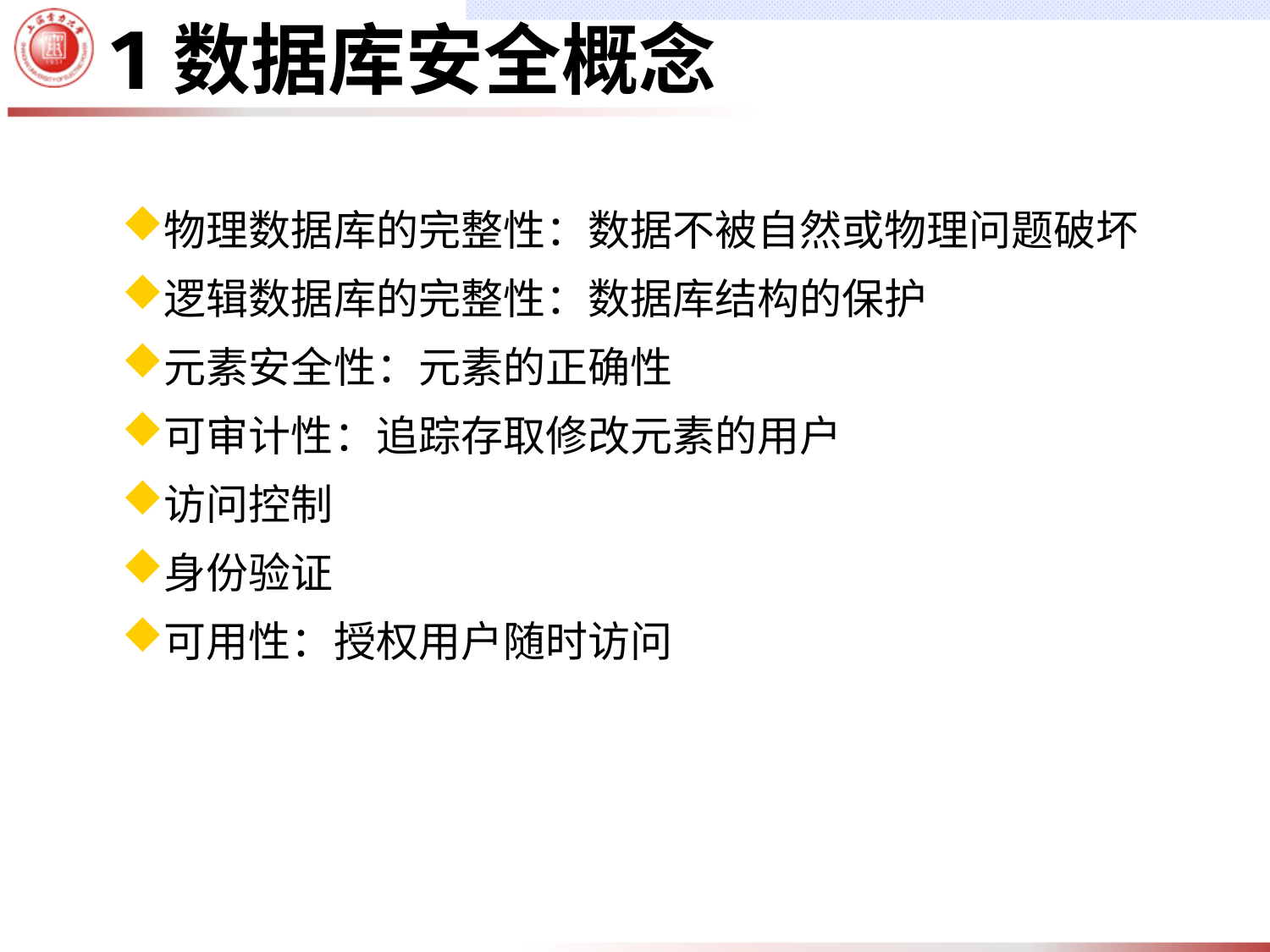

1
数据库安全概念
物理数据库的完整性：数据不被自然或物理问题破坏
逻辑数据库的完整性：数据库结构的保护
元素安全性：元素的正确性
可审计性：追踪存取修改元素的用户
访问控制
身份验证
可用性：授权用户随时访问